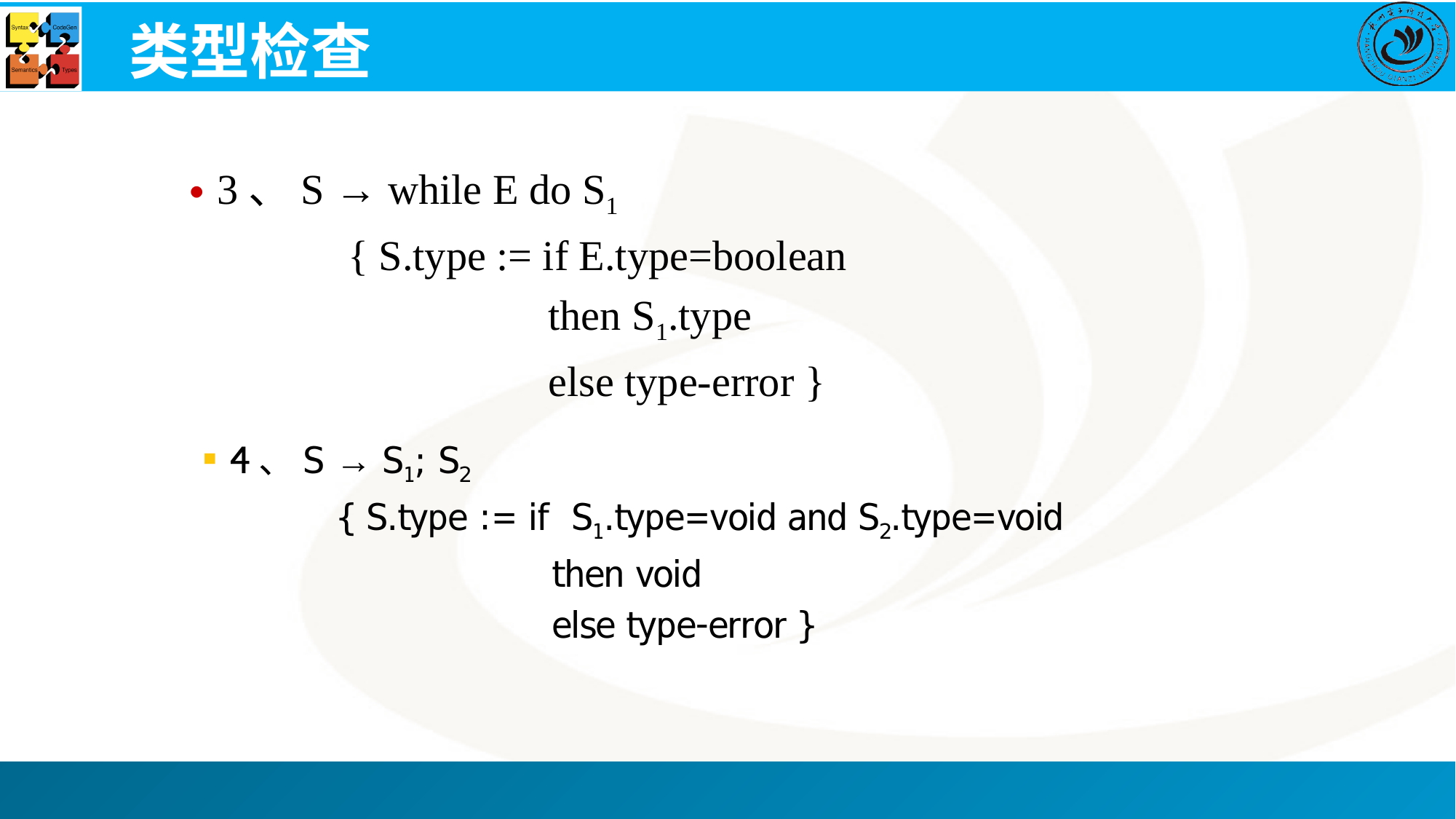

# 类型检查
3、S → while E do S1
               { S.type := if E.type=boolean
                                  then S1.type
                                  else type-error }
4、S → S1; S2
            { S.type := if  S1.type=void and S2.type=void
                               then void
                               else type-error }
10